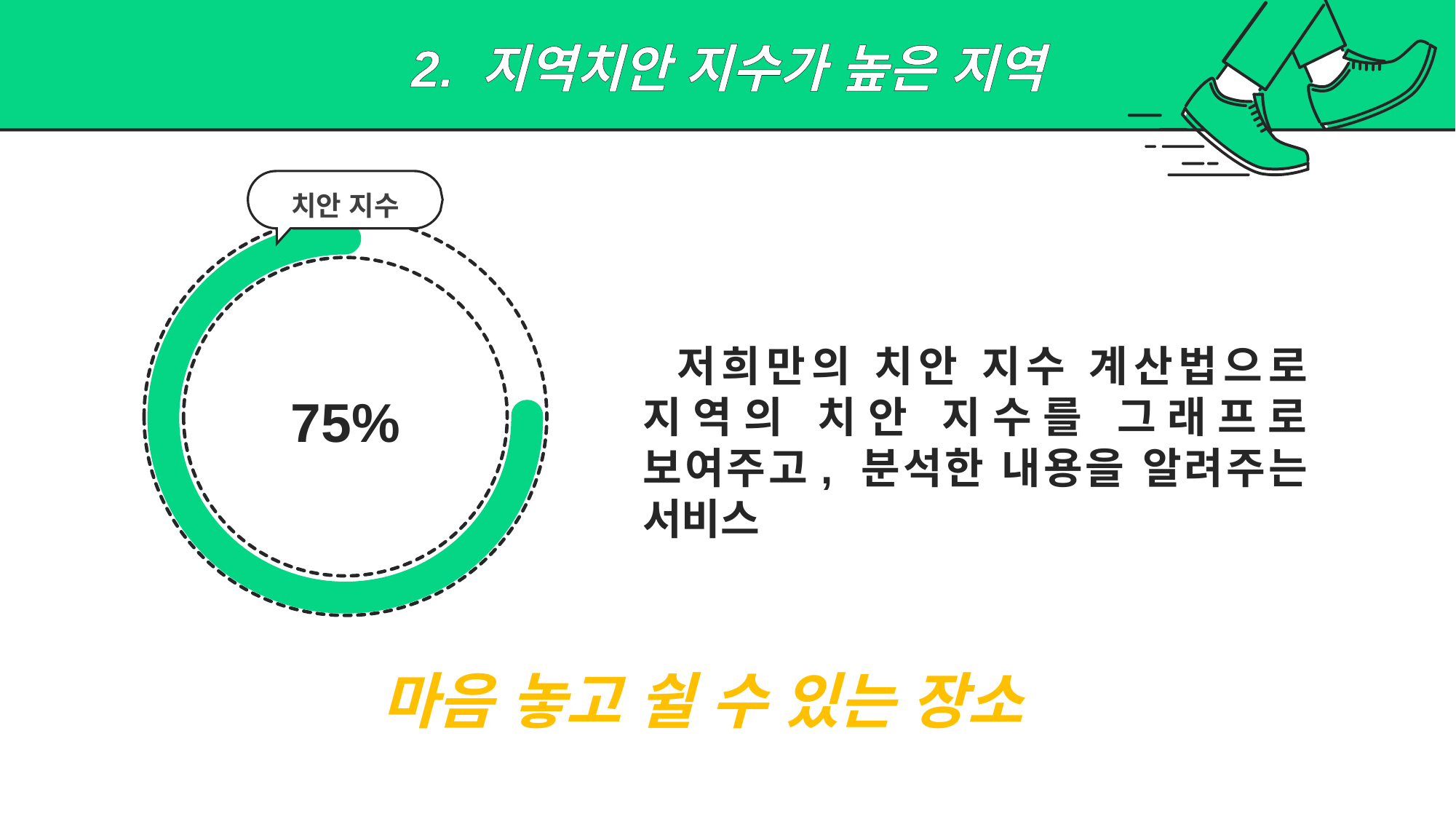

2. 지역치안 지수가 높은 지역
치안 지수

75%
 저희만의 치안 지수 계산법으로 지역의 치안 지수를 그래프로 보여주고, 분석한 내용을 알려주는 서비스
 마음 놓고 쉴 수 있는 장소